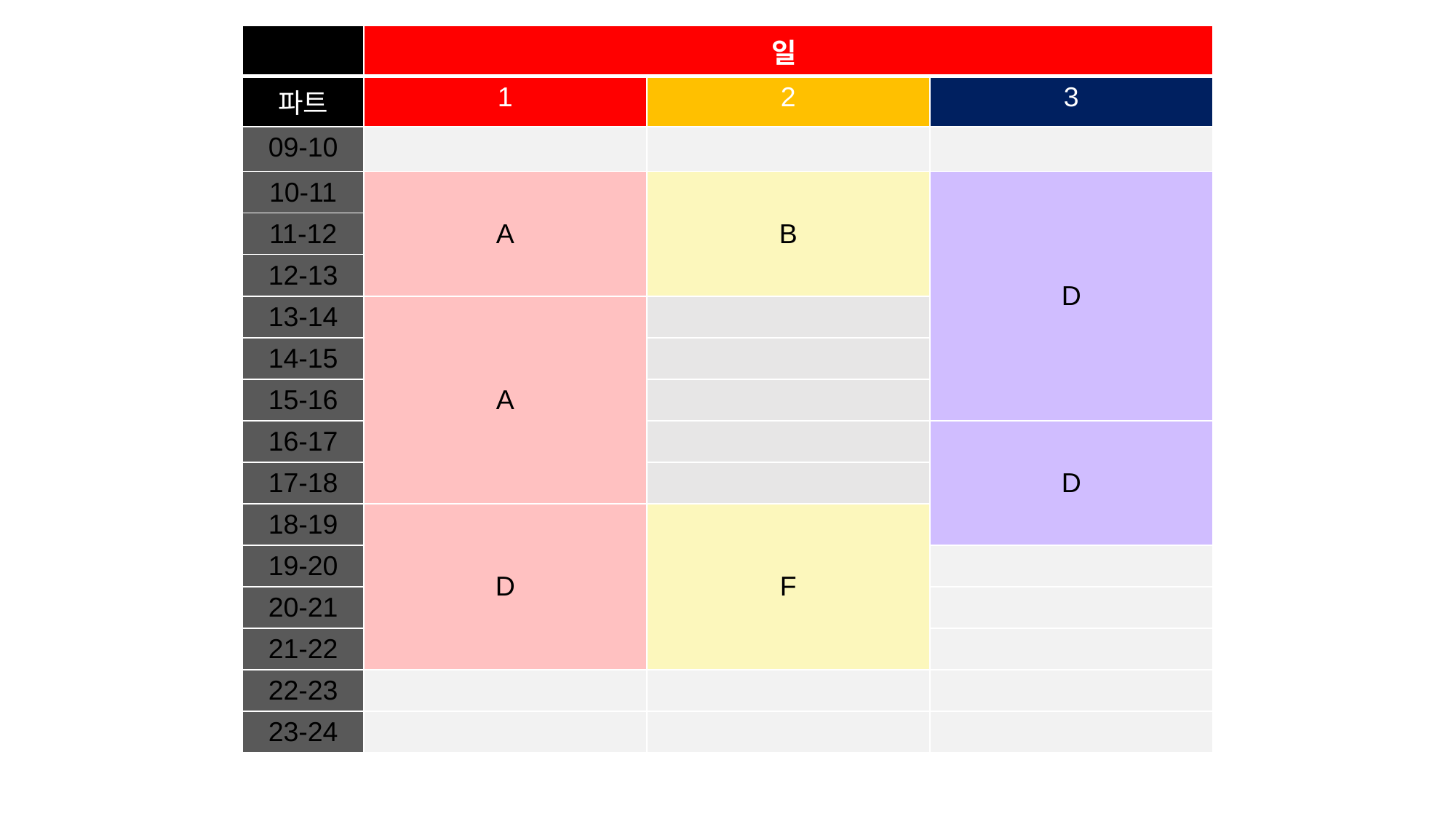

|  | 일 |  |  |
| --- | --- | --- | --- |
| 파트 | 1 | 2 | 3 |
| 09-10 |  |  |  |
| 10-11 | A | B | D |
| 11-12 |  |  |  |
| 12-13 |  |  |  |
| 13-14 | A |  |  |
| 14-15 |  |  |  |
| 15-16 |  |  |  |
| 16-17 |  |  | D |
| 17-18 |  |  |  |
| 18-19 | D | F |  |
| 19-20 |  |  |  |
| 20-21 |  |  |  |
| 21-22 |  |  |  |
| 22-23 |  |  |  |
| 23-24 |  |  |  |